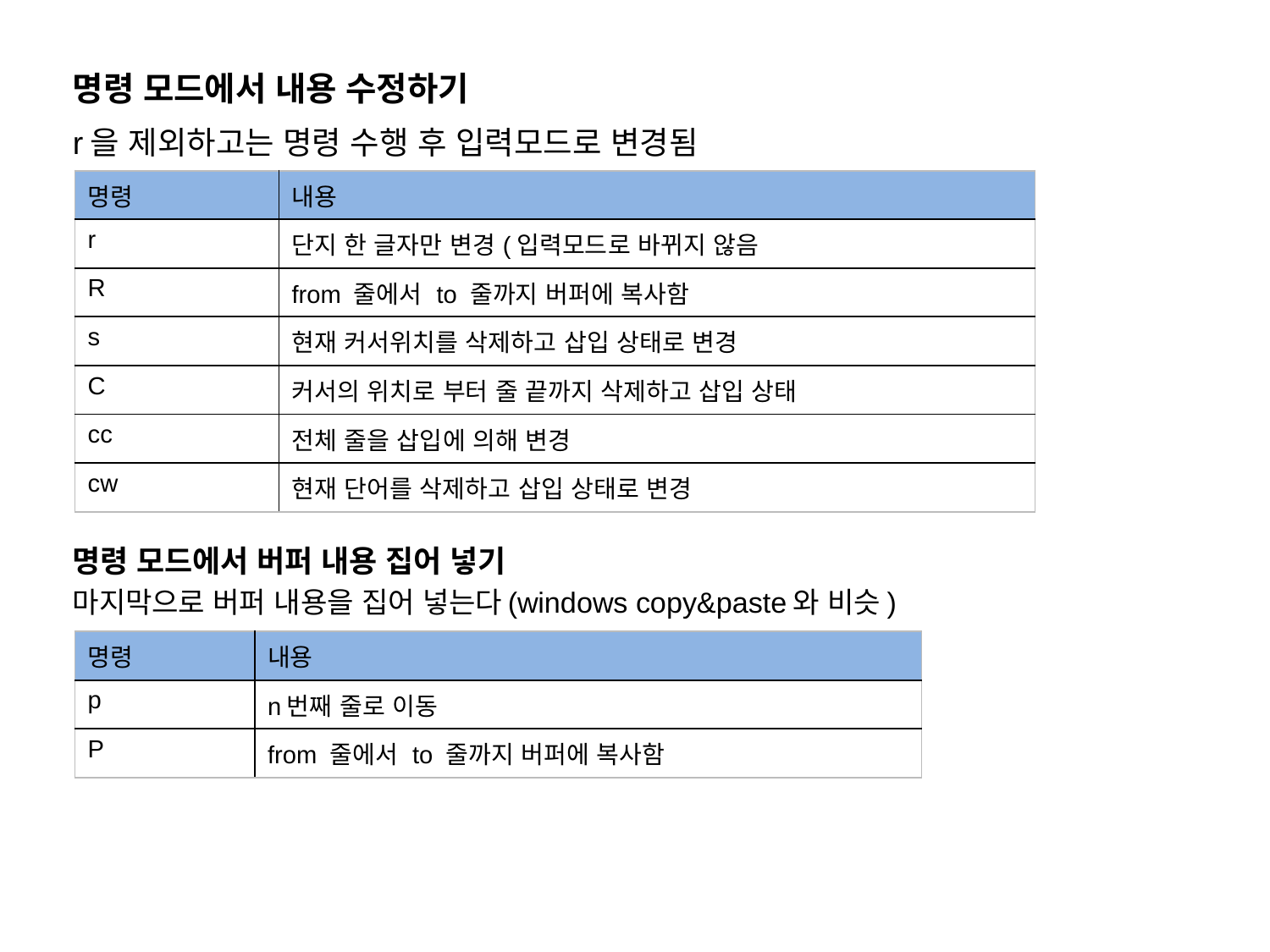

명령 모드에서 내용 수정하기
r을 제외하고는 명령 수행 후 입력모드로 변경됨
| 명령 | 내용 |
| --- | --- |
| r | 단지 한 글자만 변경(입력모드로 바뀌지 않음 |
| R | from 줄에서 to 줄까지 버퍼에 복사함 |
| s | 현재 커서위치를 삭제하고 삽입 상태로 변경 |
| C | 커서의 위치로 부터 줄 끝까지 삭제하고 삽입 상태 |
| cc | 전체 줄을 삽입에 의해 변경 |
| cw | 현재 단어를 삭제하고 삽입 상태로 변경 |
명령 모드에서 버퍼 내용 집어 넣기
마지막으로 버퍼 내용을 집어 넣는다(windows copy&paste와 비슷)

| 명령 | 내용 |
| --- | --- |
| p | n번째 줄로 이동 |
| P | from 줄에서 to 줄까지 버퍼에 복사함 |